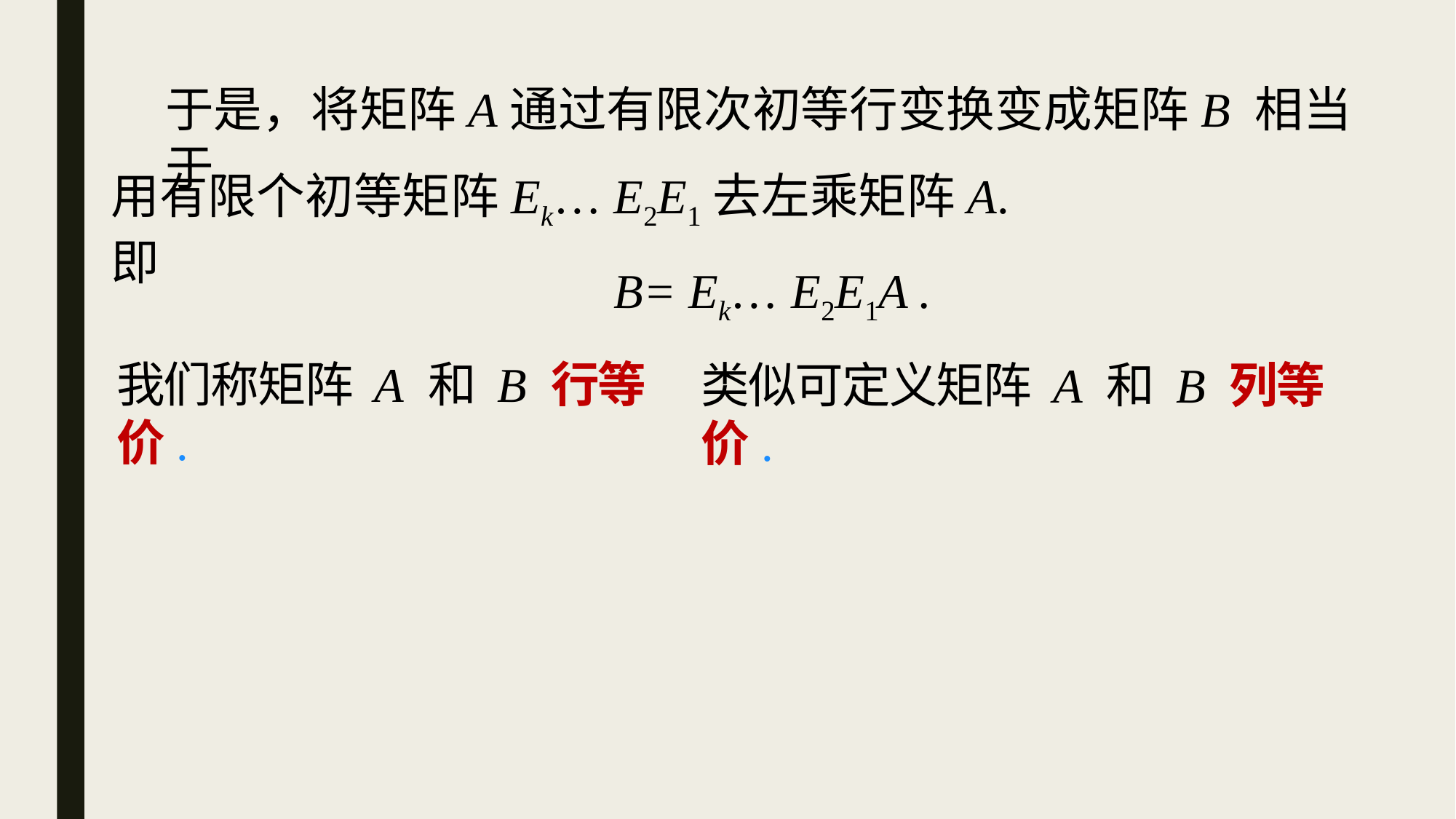

于是，将矩阵A通过有限次初等行变换变成矩阵B 相当于
用有限个初等矩阵Ek… E2E1去左乘矩阵A.  即
B= Ek… E2E1A .
我们称矩阵 A 和 B 行等价.
类似可定义矩阵 A 和 B 列等价.